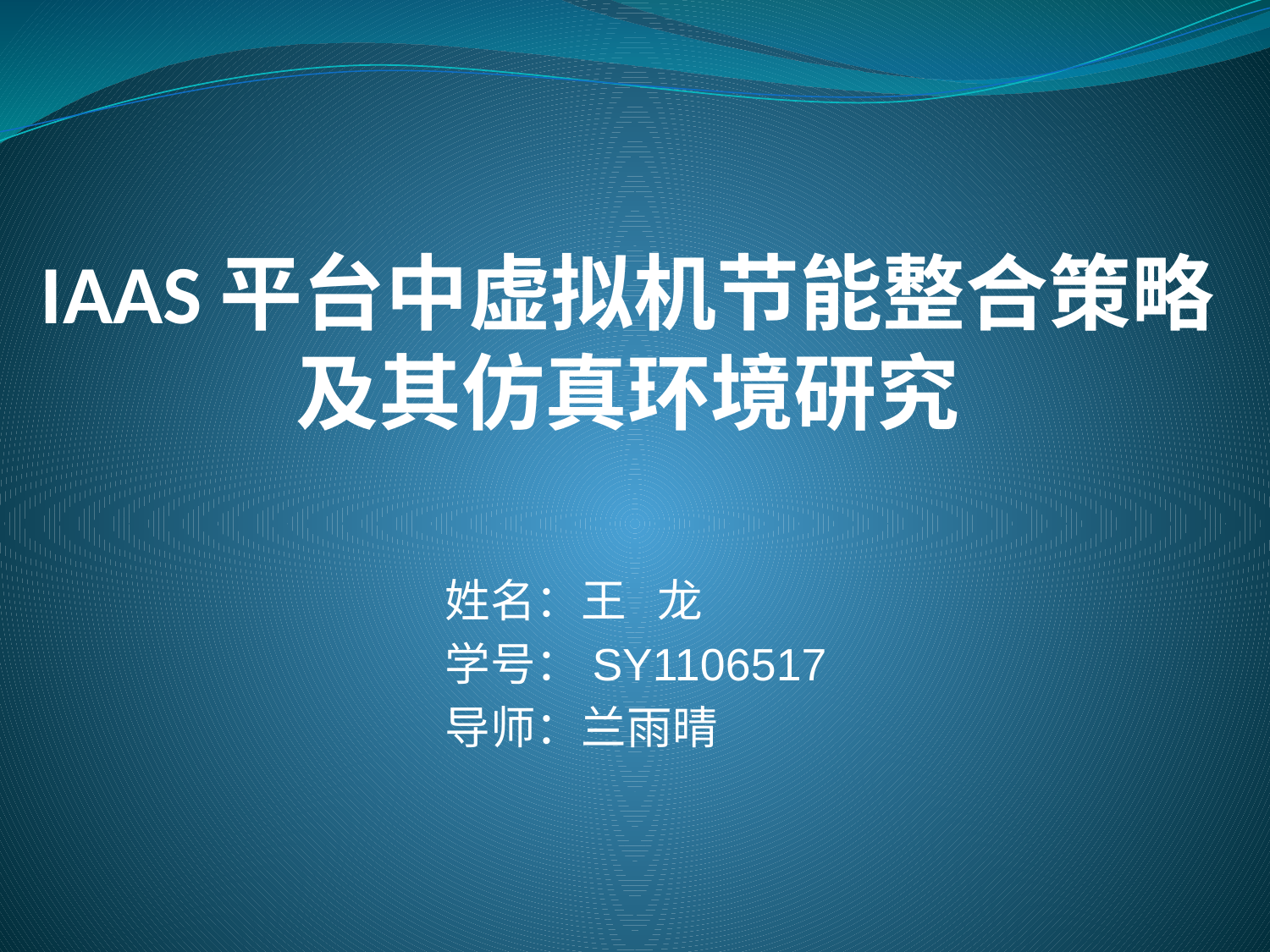

# IAAS平台中虚拟机节能整合策略 及其仿真环境研究
姓名：王   龙
学号：SY1106517
导师：兰雨晴